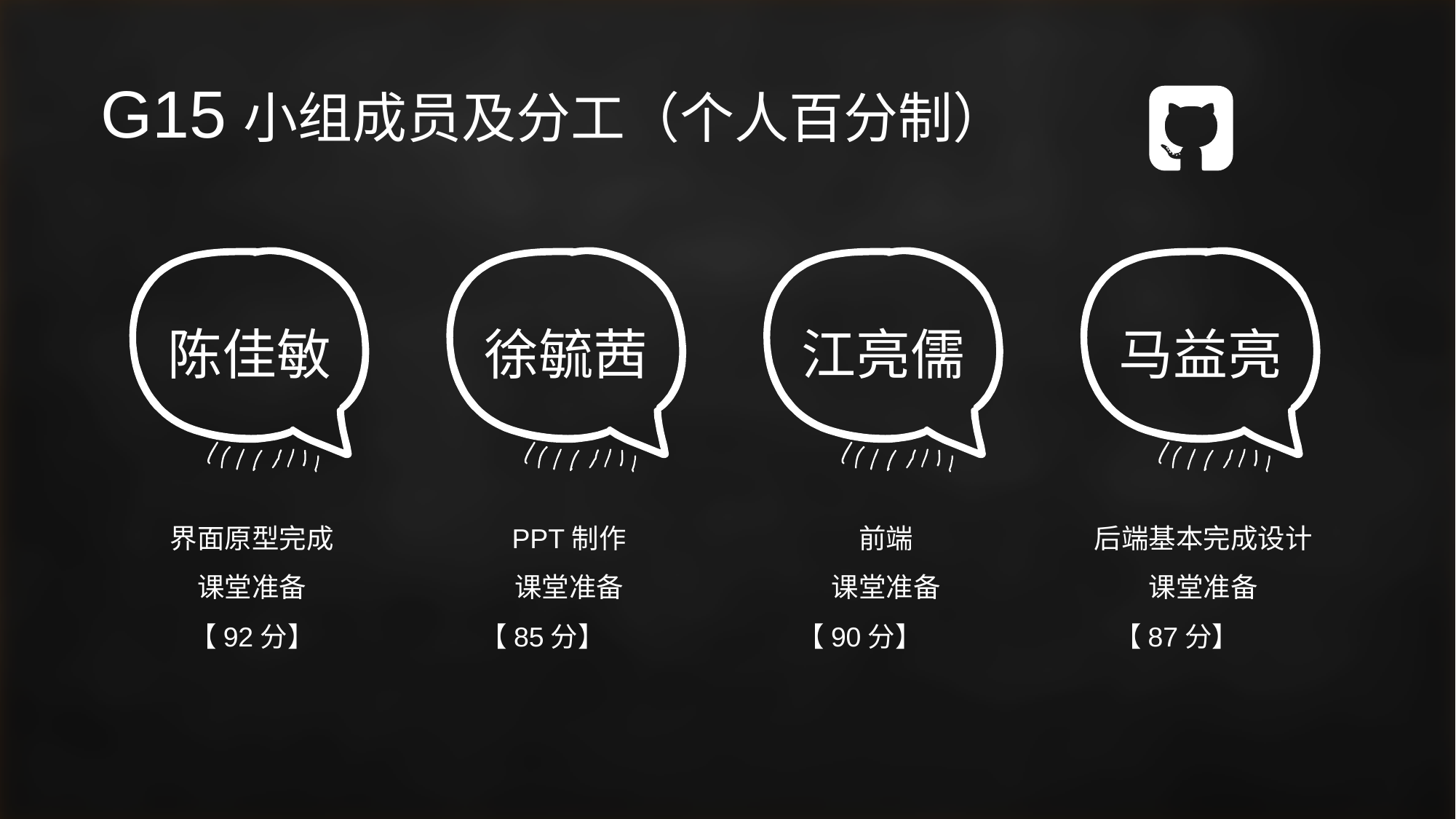

# G15小组成员及分工（个人百分制）

陈佳敏
徐毓茜
江亮儒
马益亮

界面原型完成
课堂准备
【92分】
PPT制作
课堂准备
     【85分】

前端
课堂准备
     【90分】
后端基本完成设计
课堂准备
     【87分】